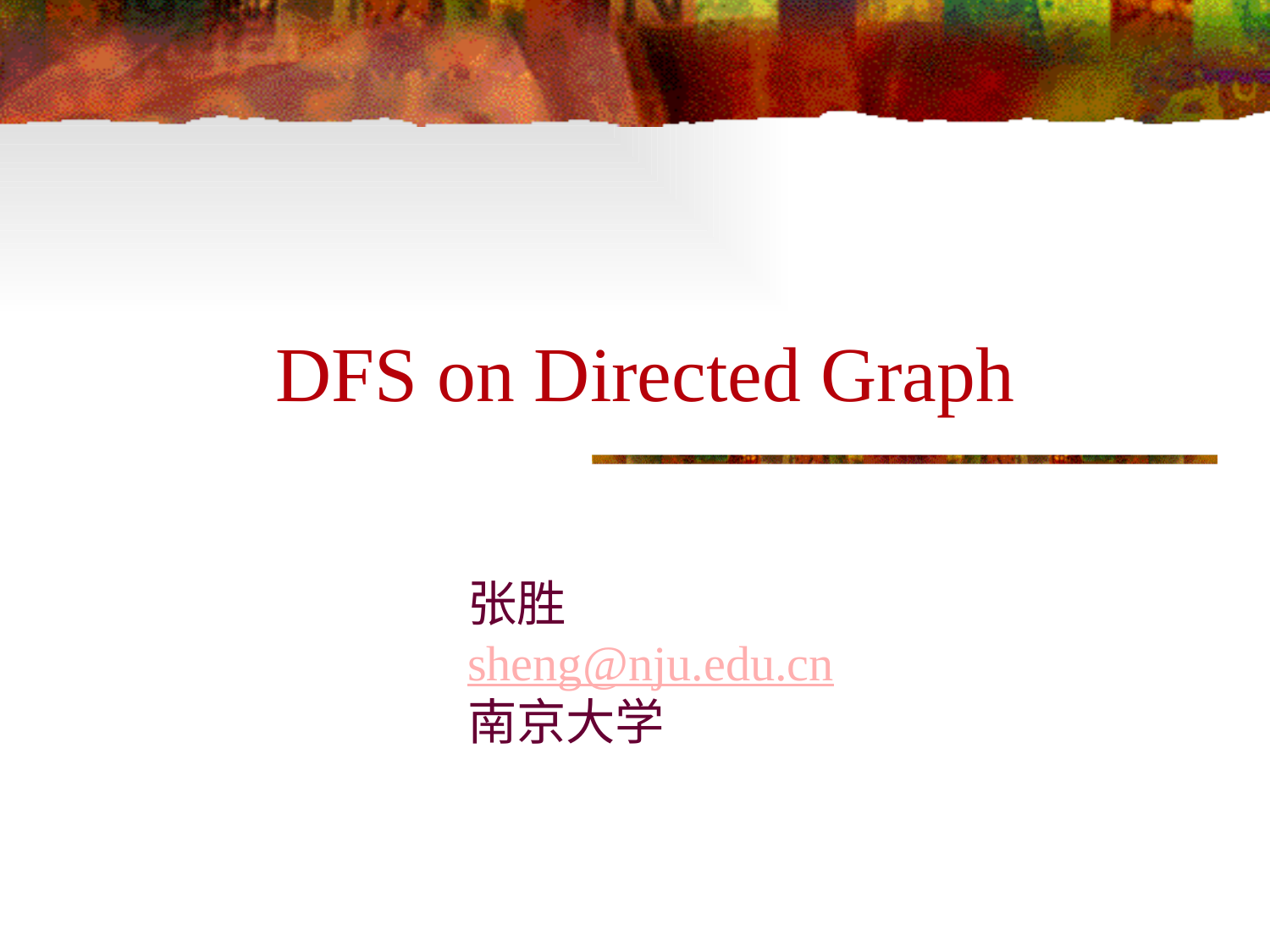

# DFS on Directed Graph
张胜
sheng@nju.edu.cn
南京大学